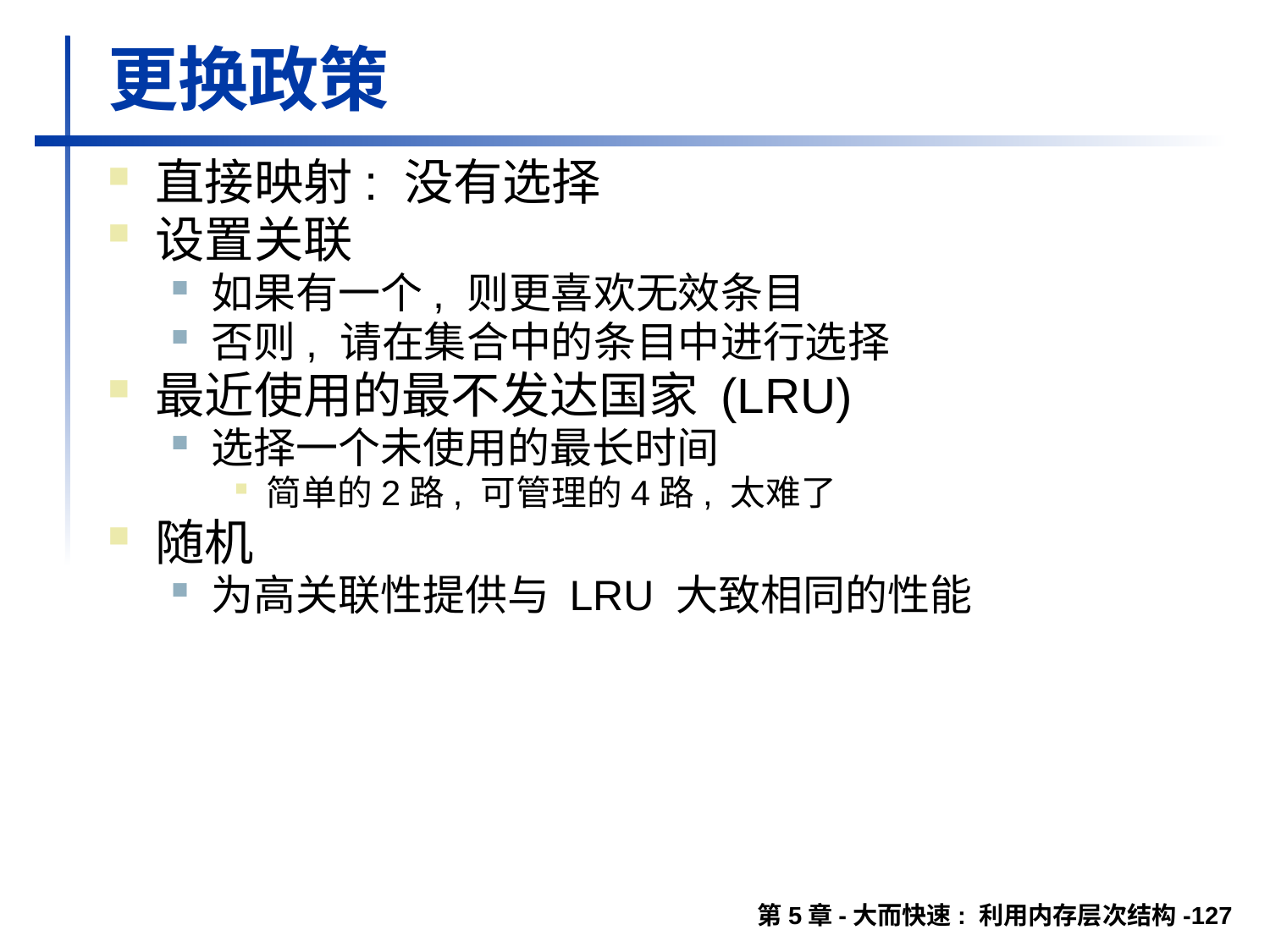

# 更换政策
直接映射: 没有选择
设置关联
如果有一个, 则更喜欢无效条目
否则, 请在集合中的条目中进行选择
最近使用的最不发达国家 (LRU)
选择一个未使用的最长时间
简单的2路, 可管理的4路, 太难了
随机
为高关联性提供与 LRU 大致相同的性能
第5章-大而快速: 利用内存层次结构-127